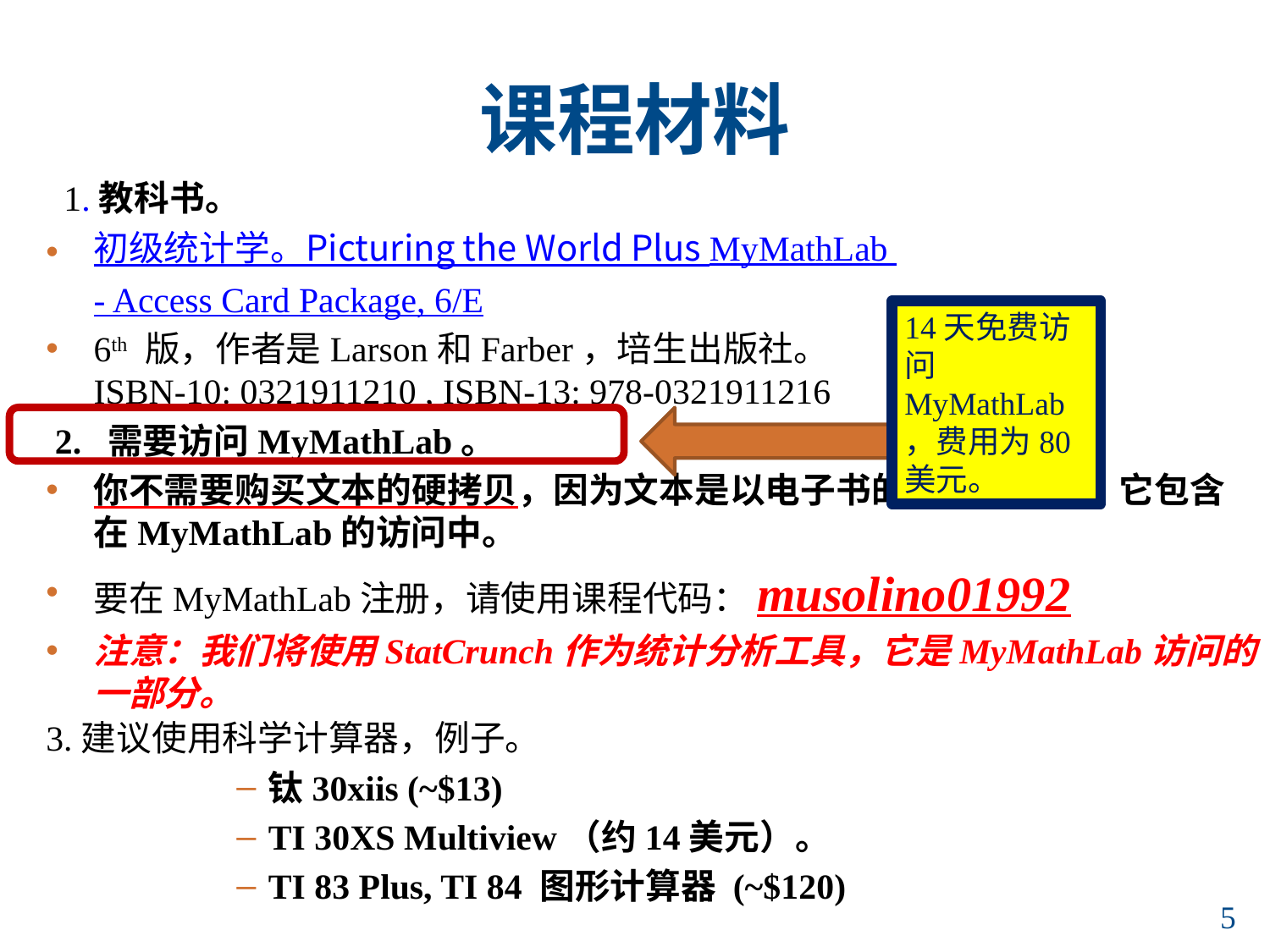

课程材料
  1.教科书。
初级统计学。Picturing the World Plus MyMathLab - Access Card Package, 6/E
6th 版，作者是Larson和Farber，培生出版社。
ISBN-10: 0321911210 , ISBN-13: 978-0321911216
 2.  需要访问MyMathLab。
你不需要购买文本的硬拷贝，因为文本是以电子书的形式提供的，它包含在MyMathLab的访问中。
要在MyMathLab注册，请使用课程代码：musolino01992
注意：我们将使用StatCrunch作为统计分析工具，它是MyMathLab访问的一部分。
3.建议使用科学计算器，例子。
钛30xiis (~$13)
TI 30XS Multiview（约14美元）。
TI 83 Plus, TI 84 图形计算器 (~$120)

14天免费访问MyMathLab，费用为80美元。

5